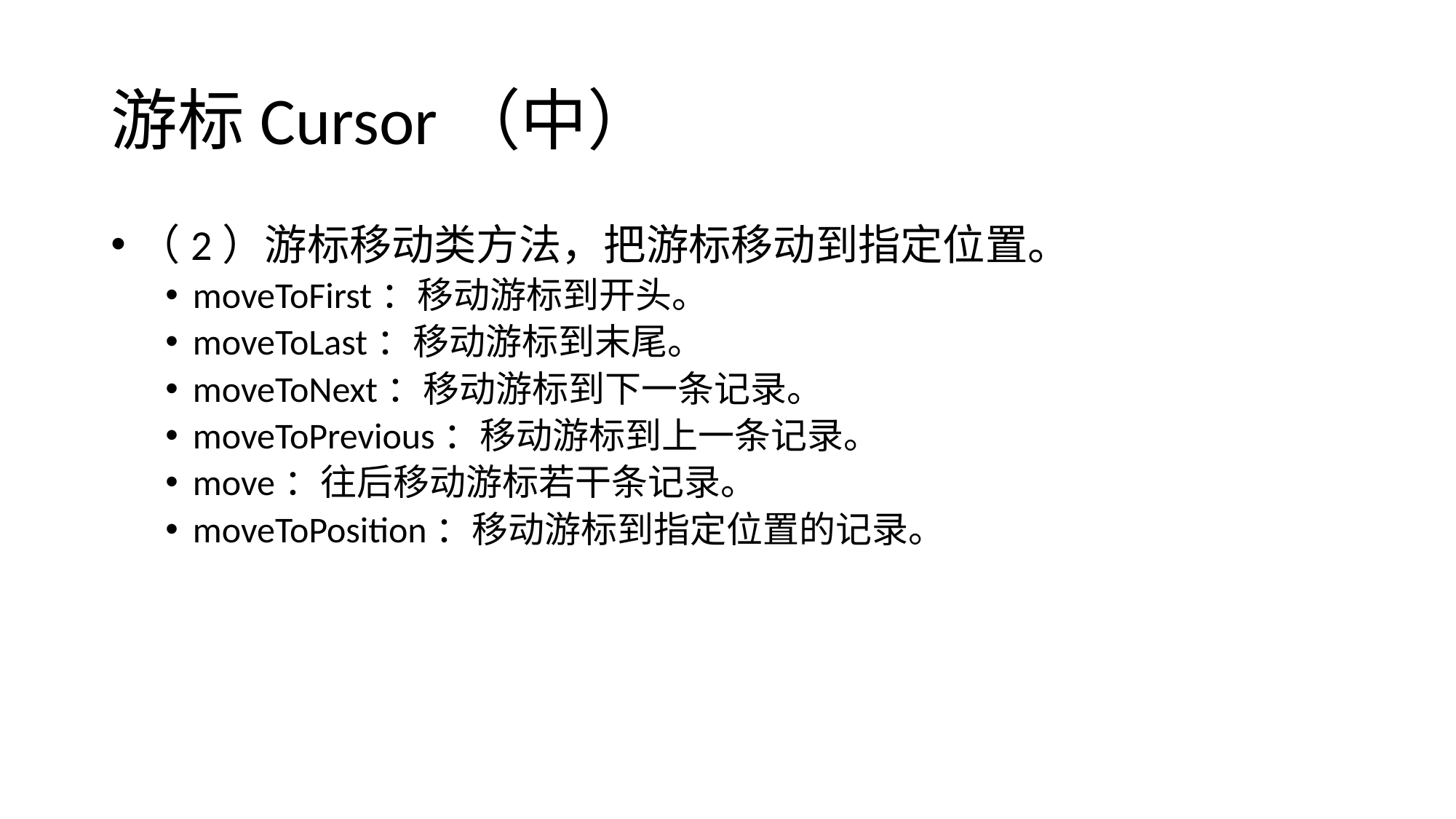

# 游标Cursor（中）
（2）游标移动类方法，把游标移动到指定位置。
moveToFirst：移动游标到开头。
moveToLast：移动游标到末尾。
moveToNext：移动游标到下一条记录。
moveToPrevious：移动游标到上一条记录。
move：往后移动游标若干条记录。
moveToPosition：移动游标到指定位置的记录。